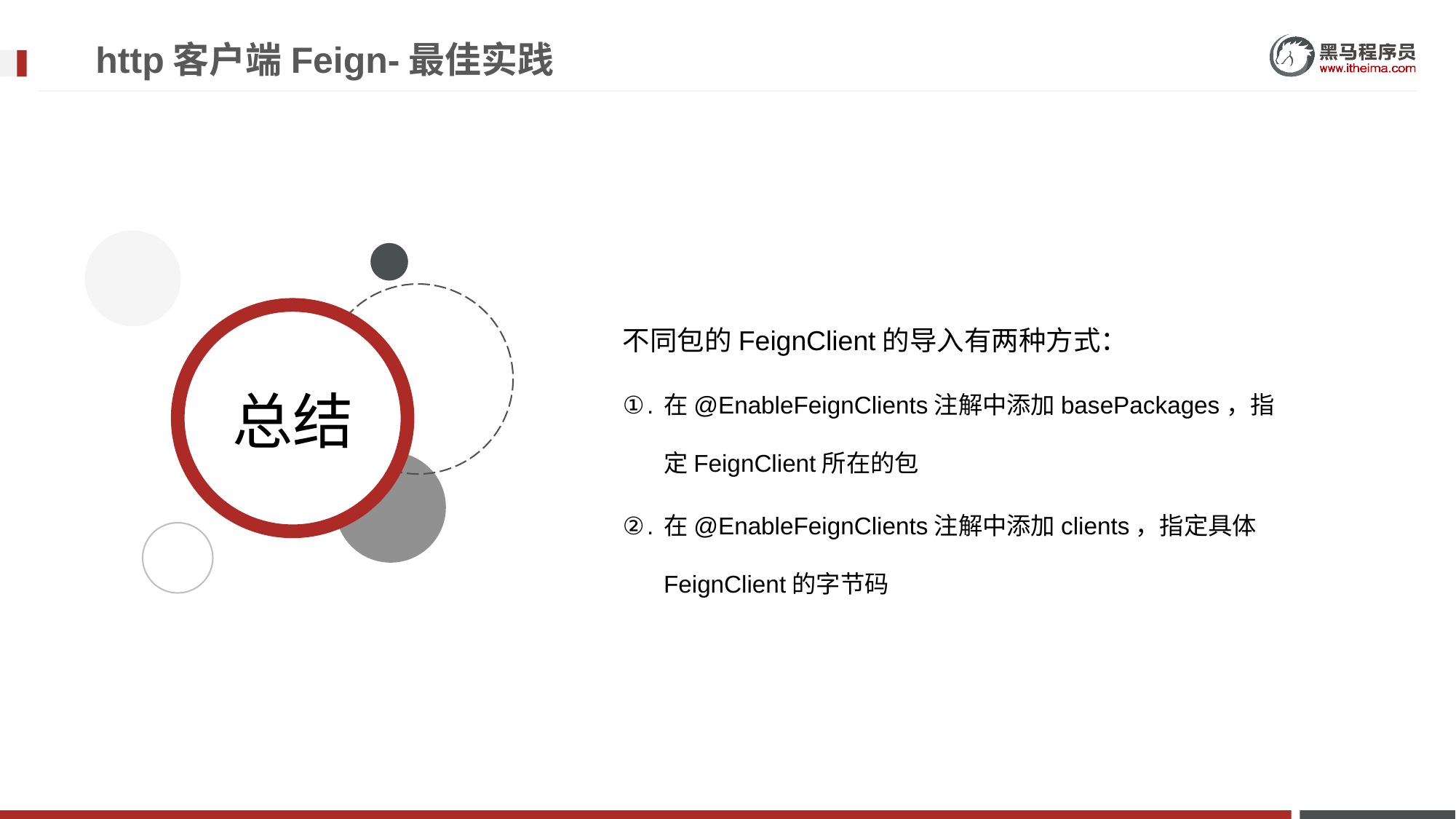

# http客户端Feign-最佳实践
不同包的FeignClient的导入有两种方式：
在@EnableFeignClients注解中添加basePackages，指定FeignClient所在的包
在@EnableFeignClients注解中添加clients，指定具体FeignClient的字节码